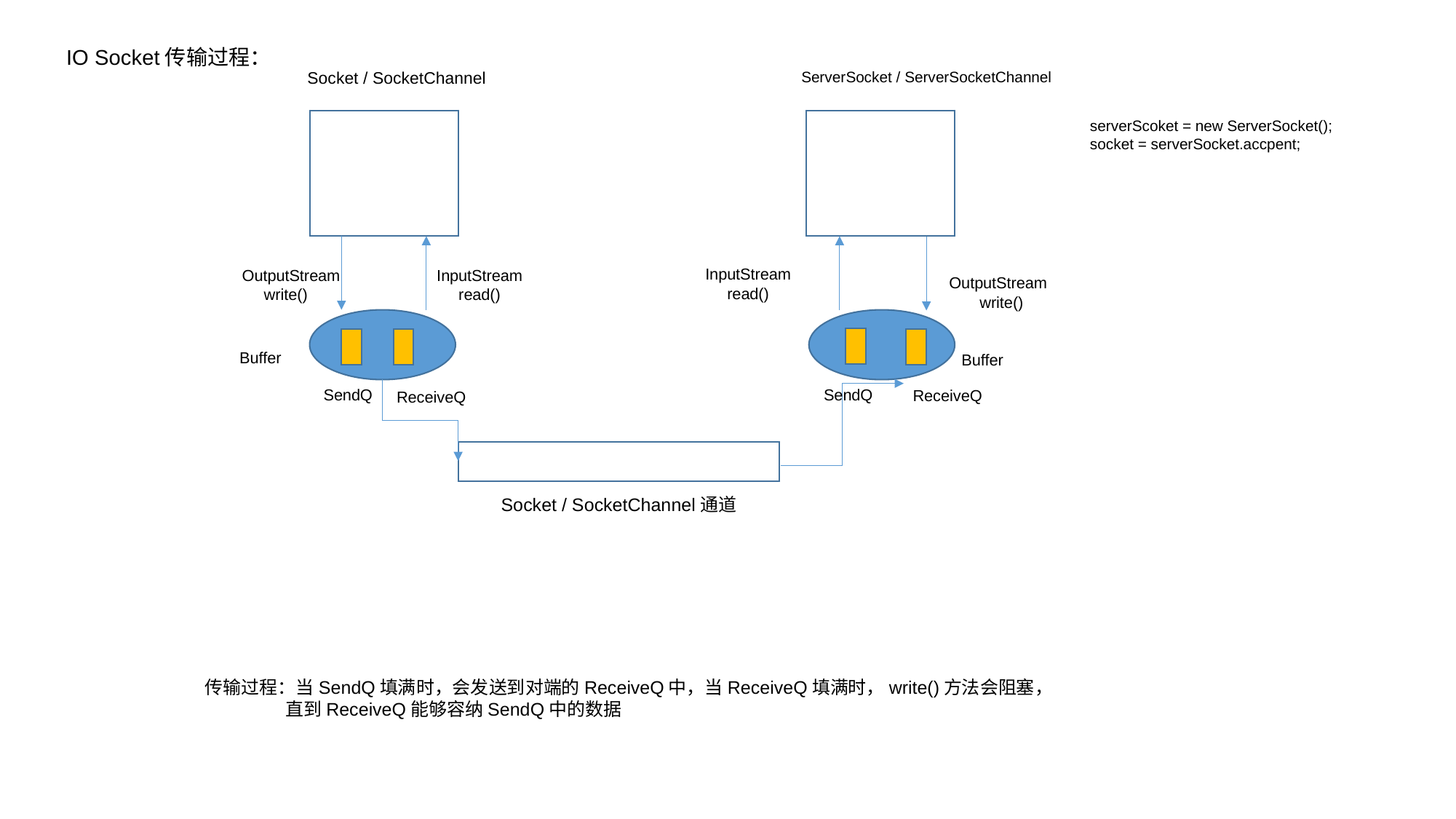

IO Socket传输过程：
      Socket / SocketChannel
ServerSocket / ServerSocketChannel

serverScoket = new ServerSocket();
socket = serverSocket.accpent;
InputStream
     read()
OutputStream
     write()
InputStream
     read()
OutputStream
       write()

Buffer
Buffer
SendQ
SendQ
ReceiveQ
ReceiveQ

Socket / SocketChannel通道
传输过程：当SendQ填满时，会发送到对端的ReceiveQ中，当ReceiveQ填满时，write()方法会阻塞，
                   直到ReceiveQ能够容纳SendQ中的数据